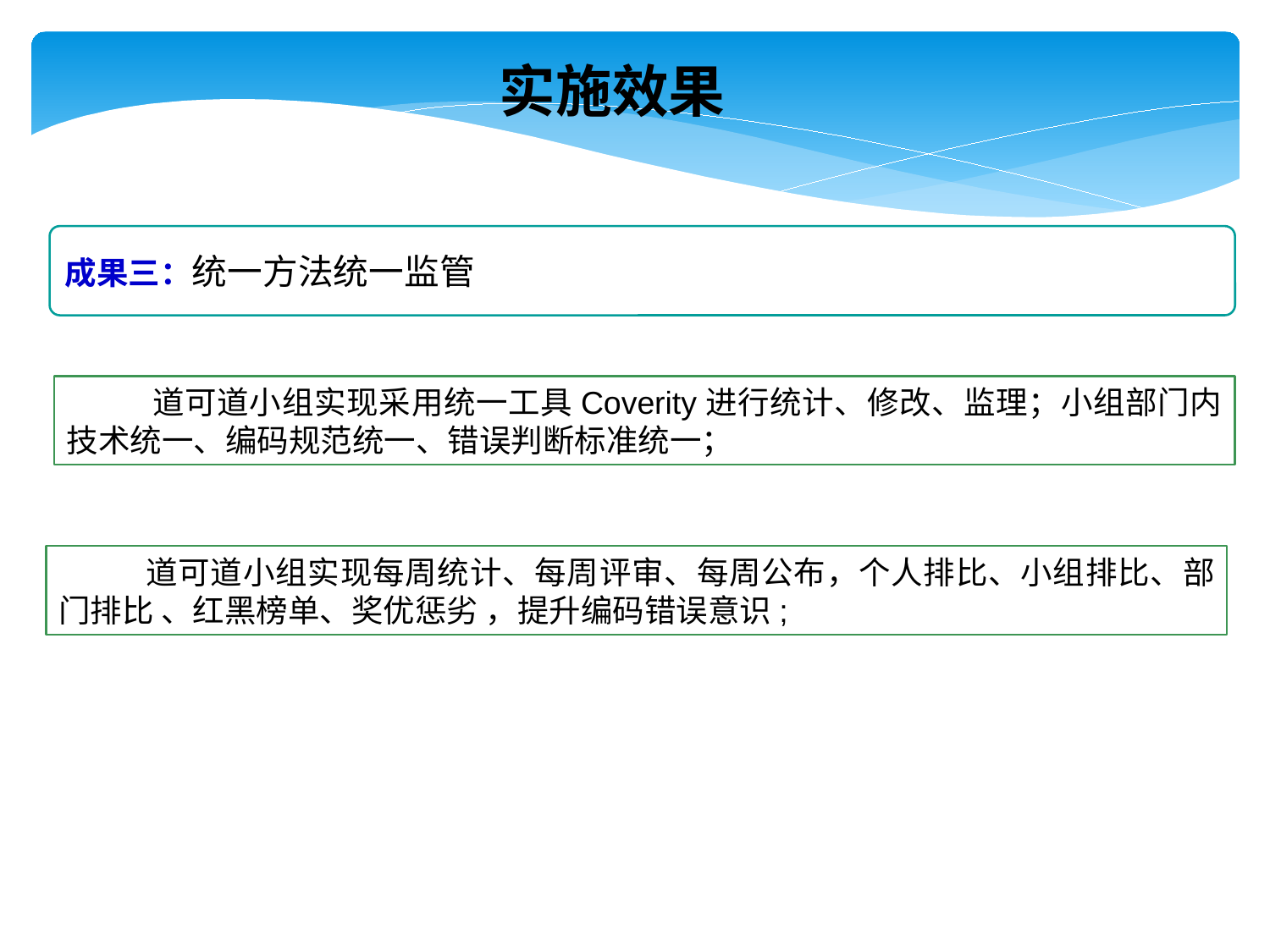

实施效果
成果三：统一方法统一监管
          道可道小组实现采用统一工具Coverity进行统计、修改、监理；小组部门内技术统一、编码规范统一、错误判断标准统一；
          道可道小组实现每周统计、每周评审、每周公布，个人排比、小组排比、部门排比 、红黑榜单、奖优惩劣 ，提升编码错误意识;